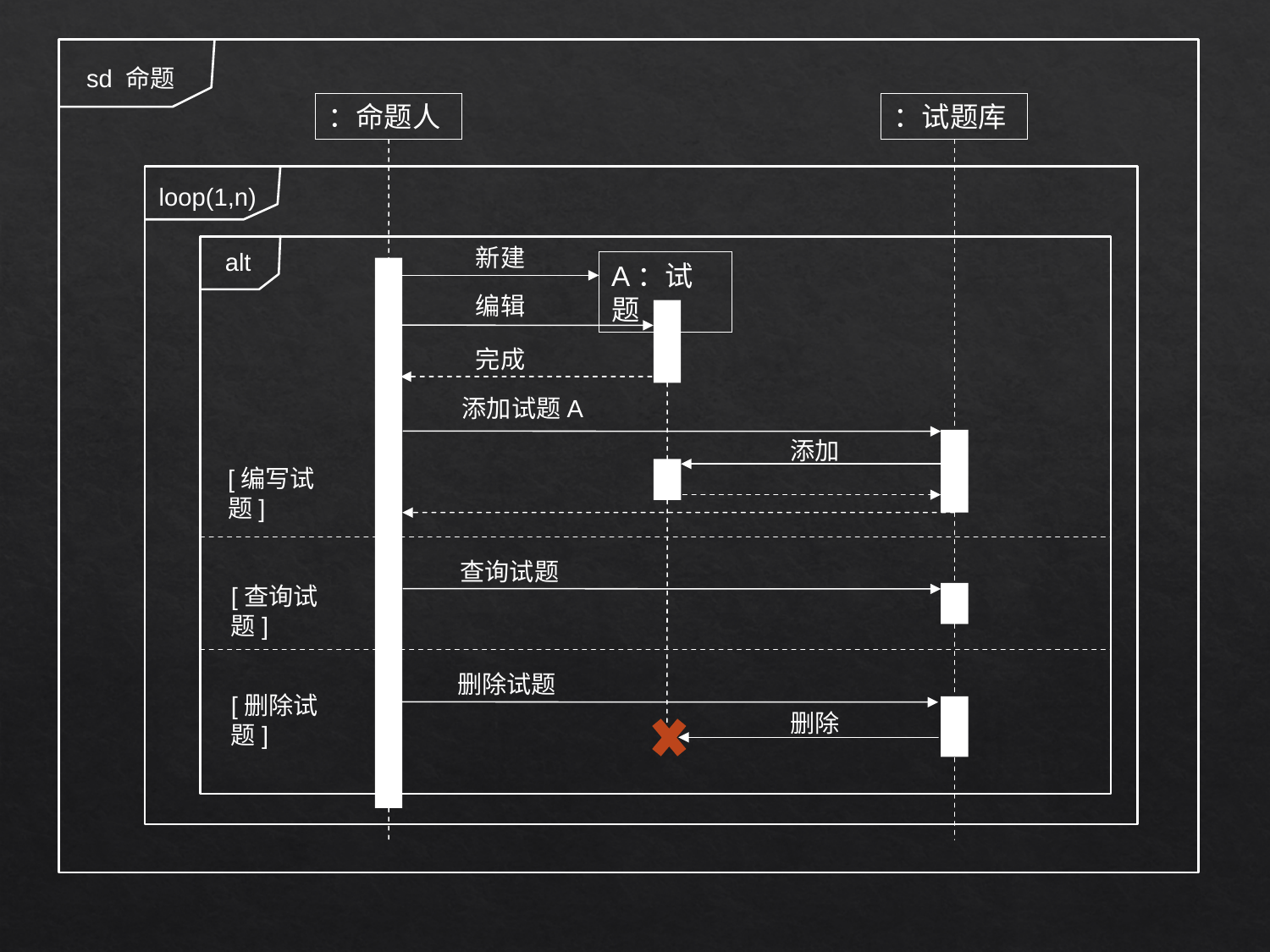

sd 命题
：命题人
：试题库

loop(1,n)

alt
新建
A：试题

编辑

完成
添加试题A
添加

[编写试题]

查询试题
[查询试题]

删除试题
[删除试题]

删除